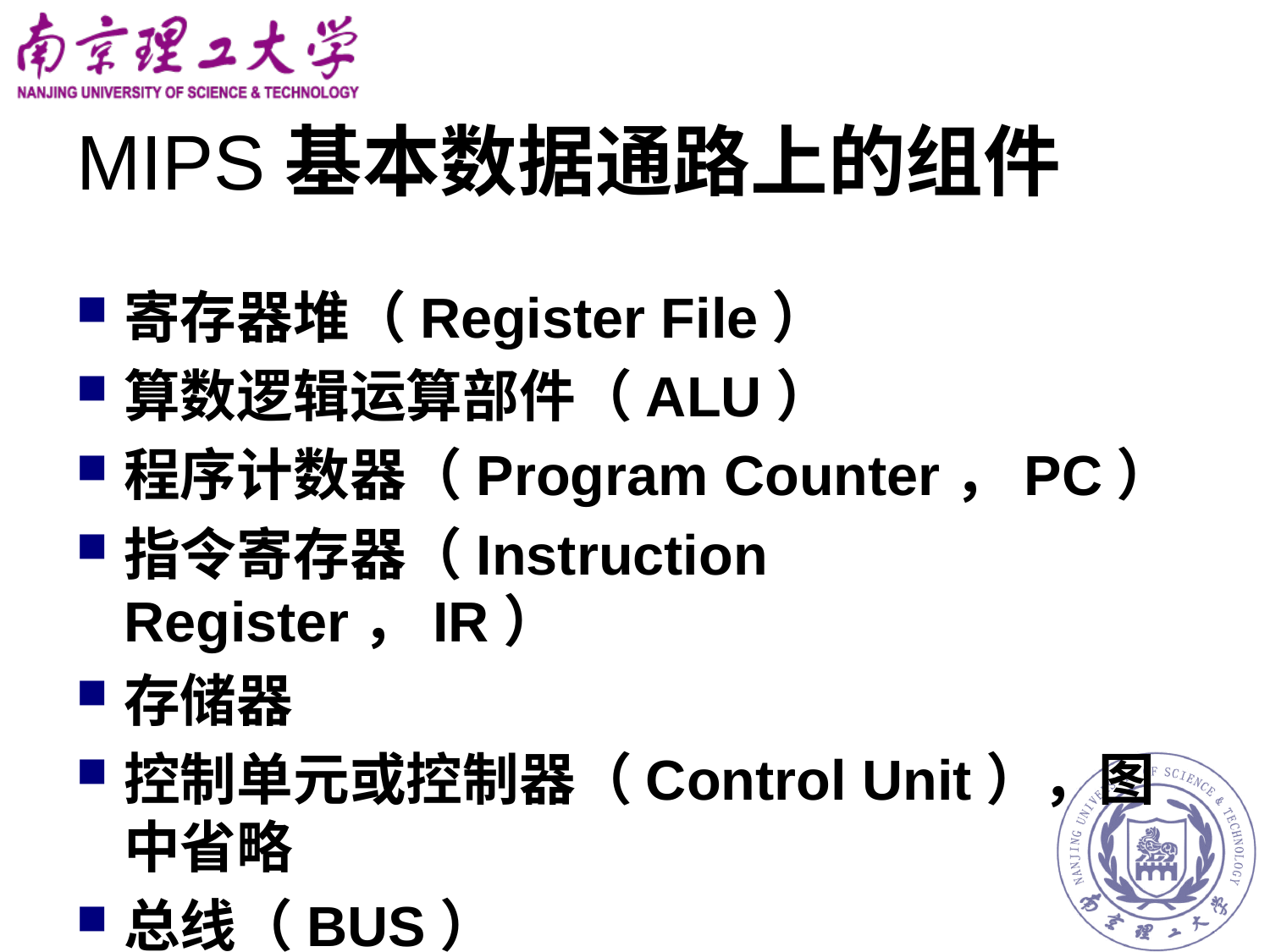

# MIPS基本数据通路上的组件
寄存器堆（Register File）
算数逻辑运算部件（ALU）
程序计数器（Program Counter，PC）
指令寄存器（Instruction Register，IR）
存储器
控制单元或控制器（Control Unit），图中省略
总线（BUS）